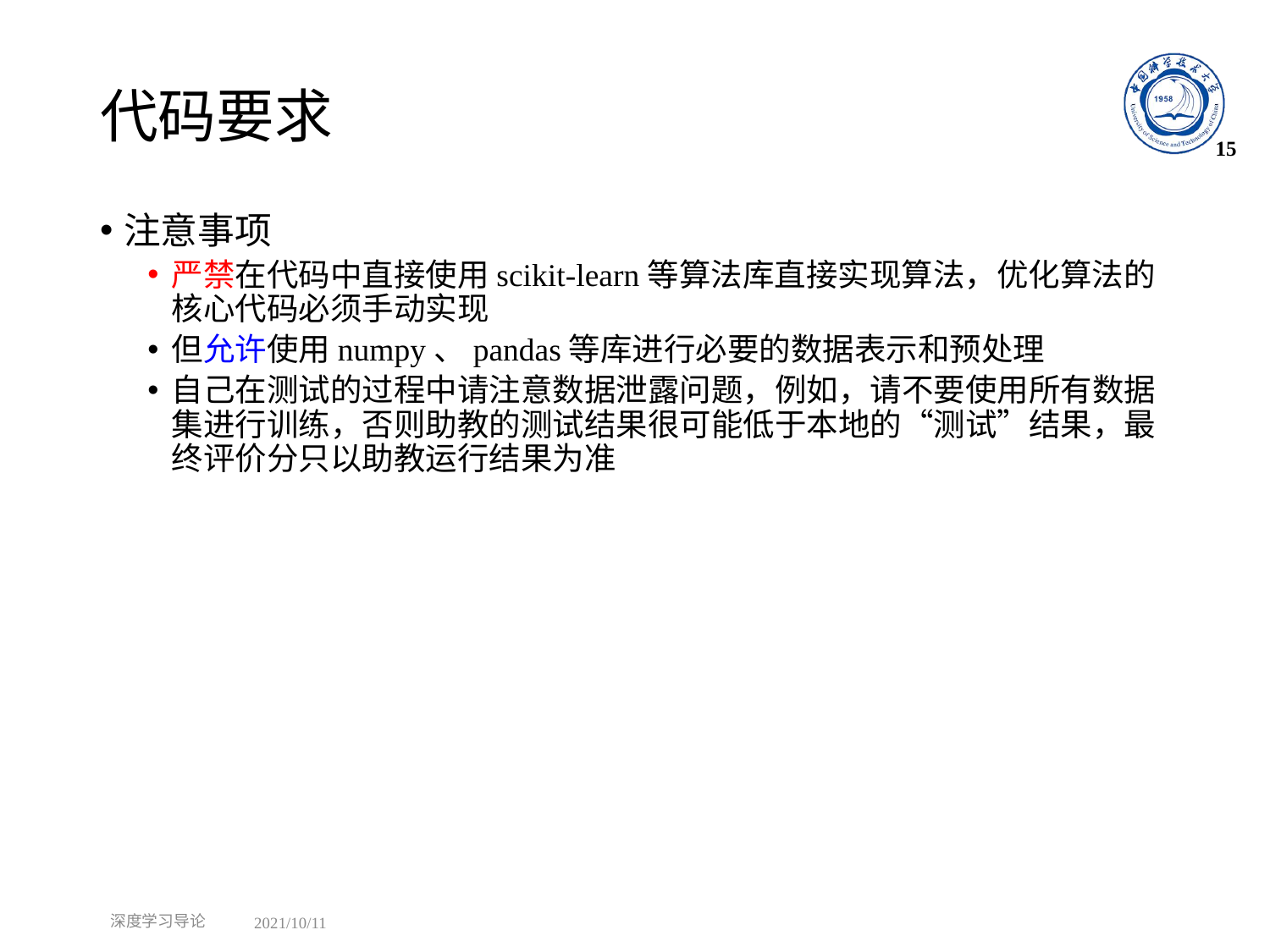

# 代码要求
15
注意事项
严禁在代码中直接使用scikit-learn等算法库直接实现算法，优化算法的核心代码必须手动实现
但允许使用numpy、pandas等库进行必要的数据表示和预处理
自己在测试的过程中请注意数据泄露问题，例如，请不要使用所有数据集进行训练，否则助教的测试结果很可能低于本地的“测试”结果，最终评价分只以助教运行结果为准
深度学习导论
2021/10/11